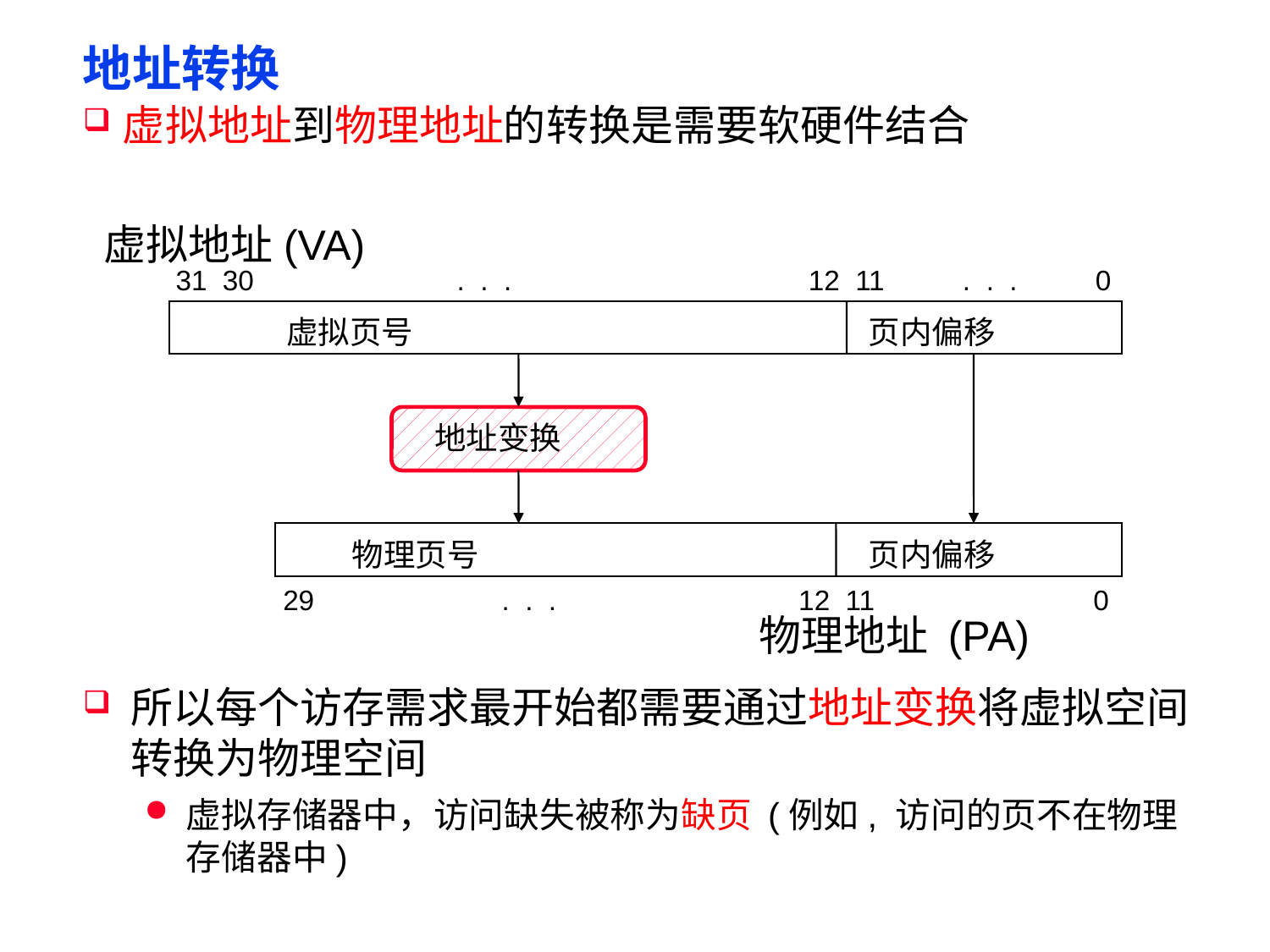

# 地址转换
虚拟地址到物理地址的转换是需要软硬件结合
虚拟地址(VA)
31  30                          .  .  .                                      12  11          .  .  .          0

虚拟页号
页内偏移

地址变换

物理页号
页内偏移
29                        .  .  .                               12  11                            0
物理地址 (PA)
所以每个访存需求最开始都需要通过地址变换将虚拟空间转换为物理空间
虚拟存储器中，访问缺失被称为缺页 (例如, 访问的页不在物理存储器中)